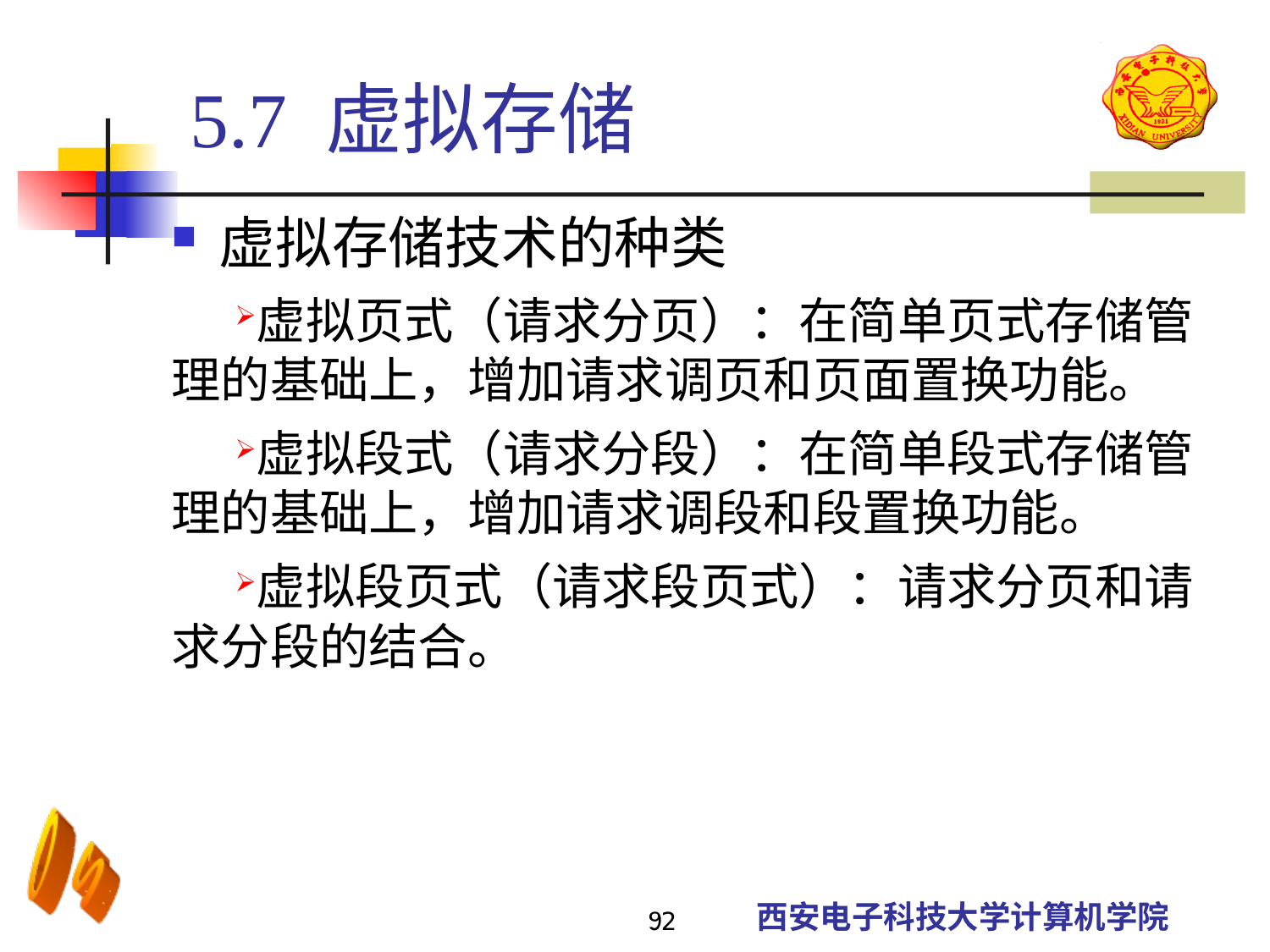

5.7 虚拟存储
虚拟存储技术的种类
虚拟页式（请求分页）：在简单页式存储管理的基础上，增加请求调页和页面置换功能。
虚拟段式（请求分段）：在简单段式存储管理的基础上，增加请求调段和段置换功能。
虚拟段页式（请求段页式）：请求分页和请求分段的结合。
92